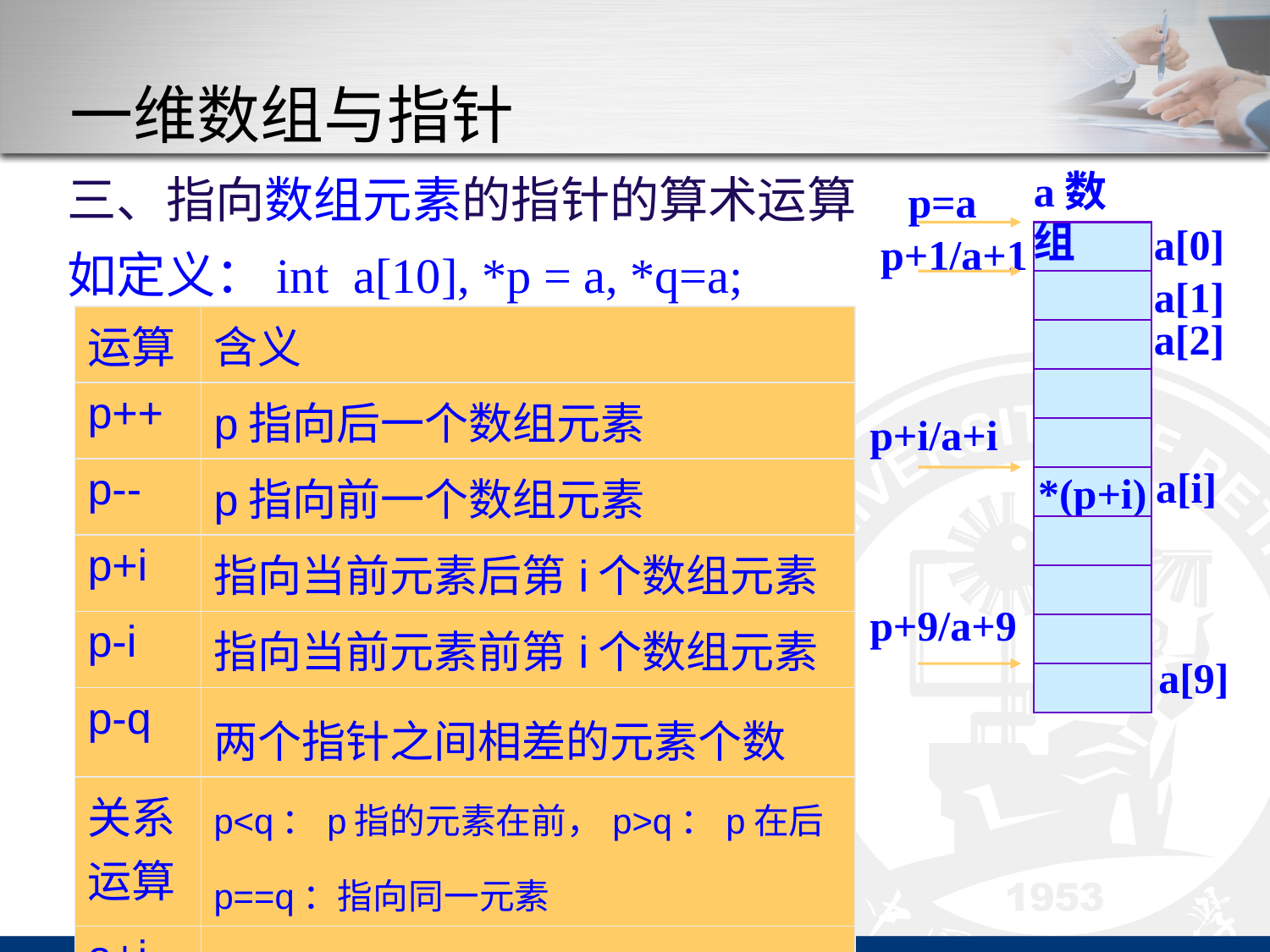

# 一维数组与指针
三、指向数组元素的指针的算术运算
如定义：int  a[10], *p = a, *q=a;
a数组
p=a
a[0]
p+1/a+1

a[1]

a[2]

p+i/a+i

a[i]

*(p+i)

p+9/a+9

a[9]

| 运算 | 含义 |
| --- | --- |
| p++ | p指向后一个数组元素 |
| p-- | p指向前一个数组元素 |
| p+i | 指向当前元素后第i个数组元素 |
| p-i | 指向当前元素前第i个数组元素 |
| p-q | 两个指针之间相差的元素个数 |
| 关系运算 | p<q：p指的元素在前，p>q：p在后 p==q：指向同一元素 |
| a+i | 数组a中下标为i的元素 |